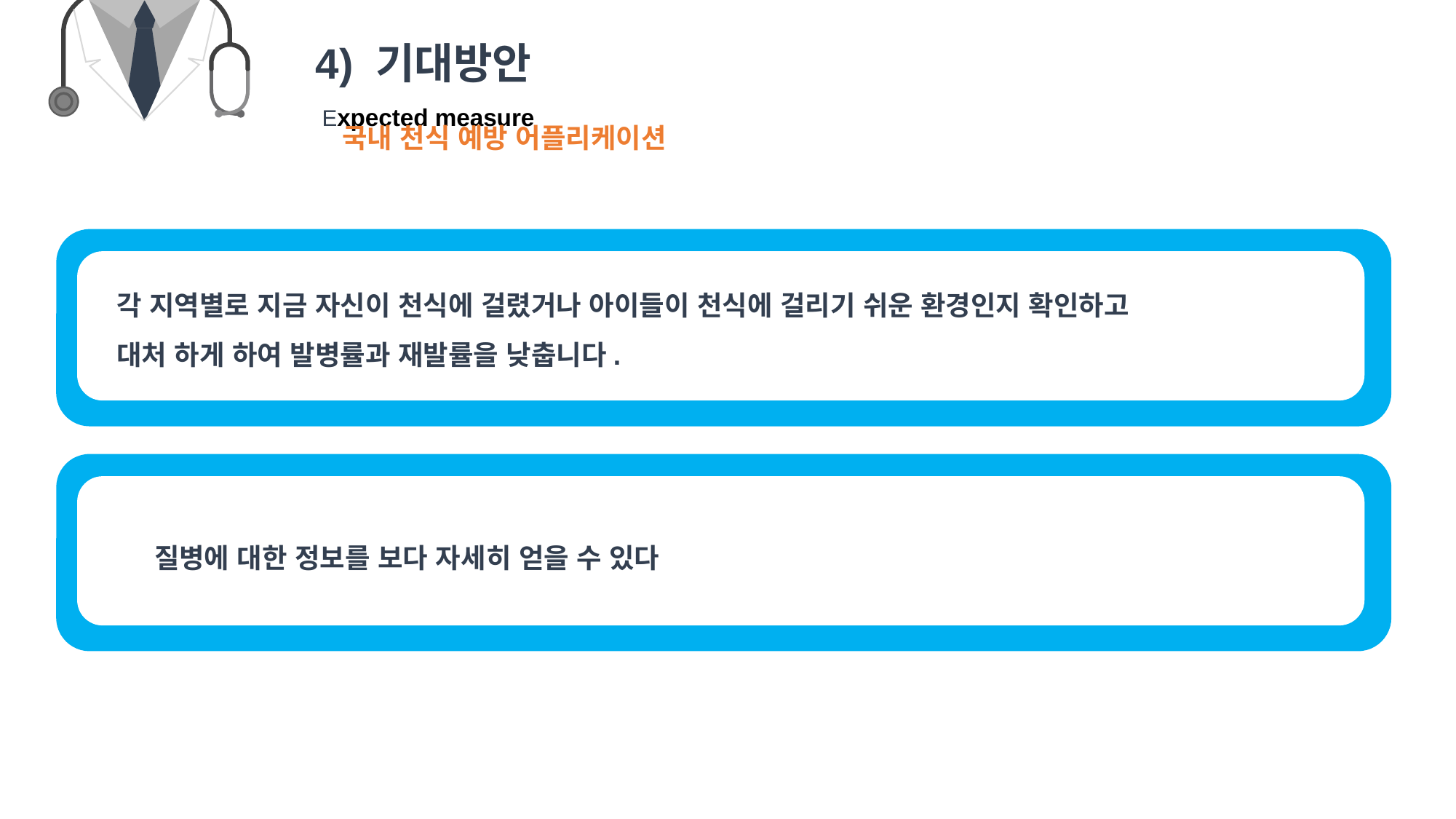

50%
CONTENTS A
4) 기대방안
 Expected measure
국내 천식 예방 어플리케이션

각 지역별로 지금 자신이 천식에 걸렸거나 아이들이 천식에 걸리기 쉬운 환경인지 확인하고
대처 하게 하여 발병률과 재발률을 낮춥니다.

질병에 대한 정보를 보다 자세히 얻을 수 있다